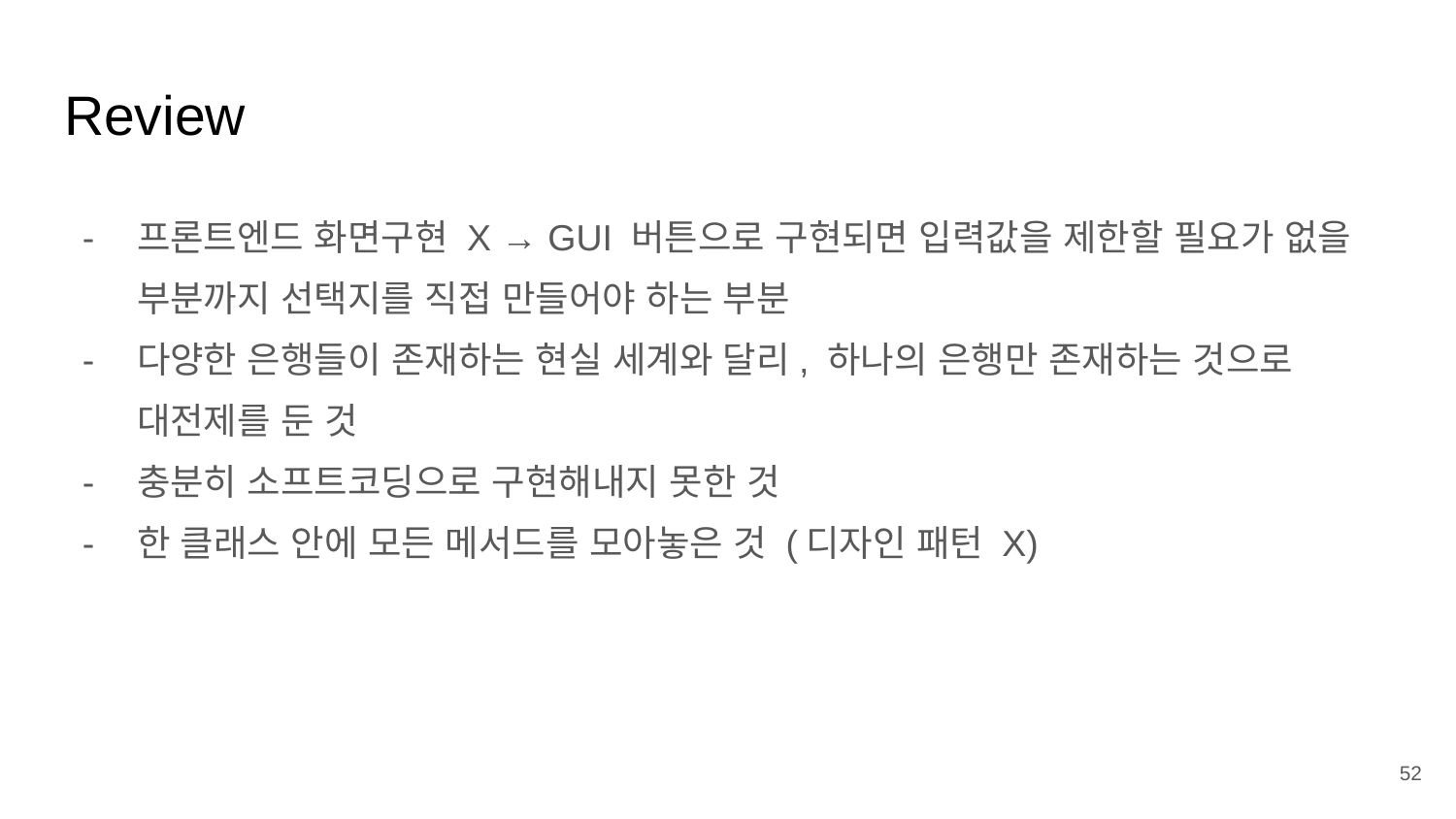

# Review
프론트엔드 화면구현 X → GUI 버튼으로 구현되면 입력값을 제한할 필요가 없을 부분까지 선택지를 직접 만들어야 하는 부분
다양한 은행들이 존재하는 현실 세계와 달리, 하나의 은행만 존재하는 것으로 대전제를 둔 것
충분히 소프트코딩으로 구현해내지 못한 것
한 클래스 안에 모든 메서드를 모아놓은 것 (디자인 패턴 X)
52